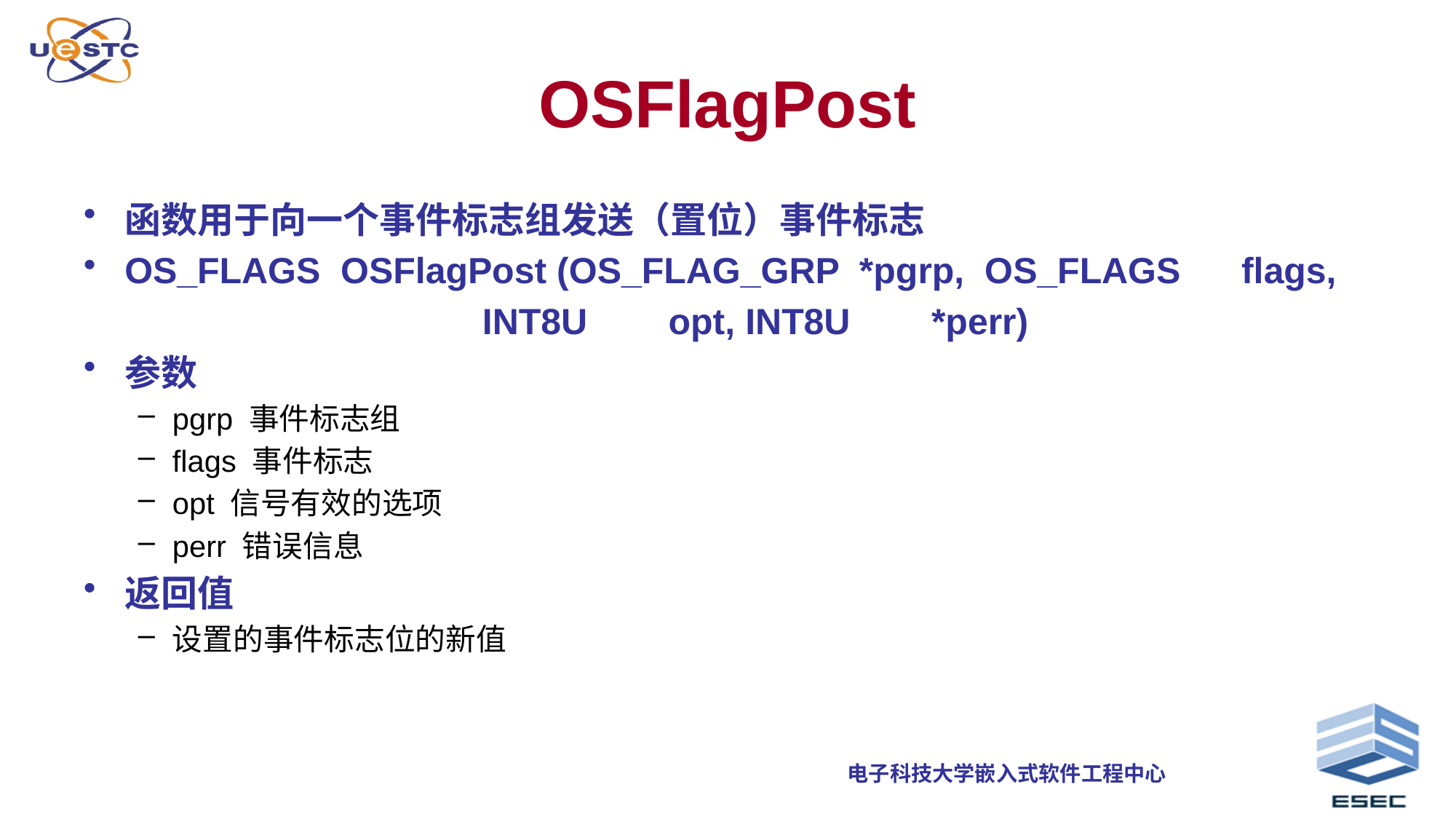

# OSFlagPost
函数用于向一个事件标志组发送（置位）事件标志
OS_FLAGS  OSFlagPost (OS_FLAG_GRP  *pgrp,  OS_FLAGS      flags,
			       INT8U        opt, INT8U        *perr)
参数
pgrp 事件标志组
flags 事件标志
opt 信号有效的选项
perr 错误信息
返回值
设置的事件标志位的新值